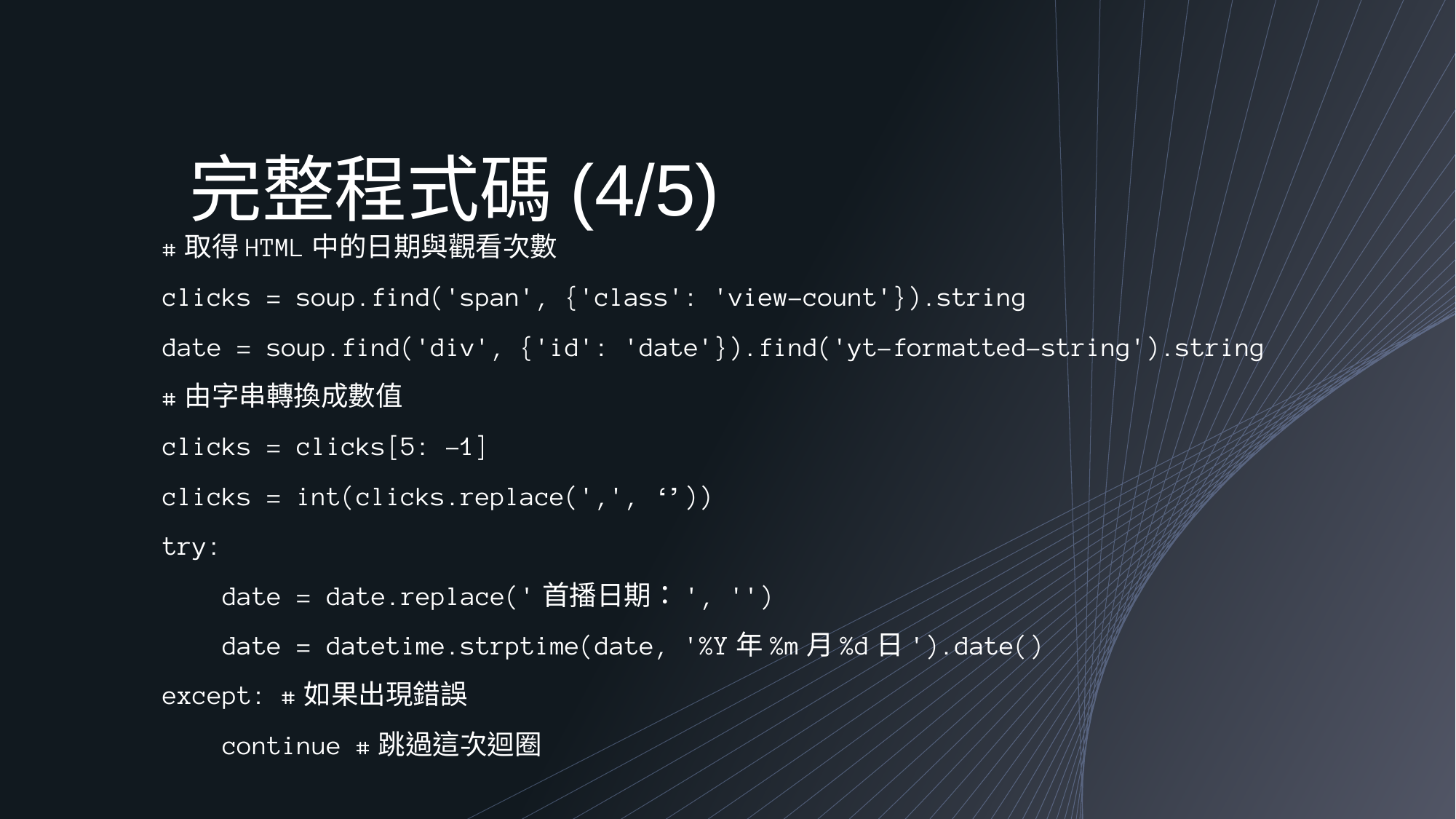

# 完整程式碼(4/5)
    #取得HTML中的日期與觀看次數
    clicks = soup.find('span', {'class': 'view-count'}).string
    date = soup.find('div', {'id': 'date'}).find('yt-formatted-string').string
    #由字串轉換成數值
    clicks = clicks[5: -1]
    clicks = int(clicks.replace(',', ‘’))
    try:
        date = date.replace('首播日期：', '')
        date = datetime.strptime(date, '%Y年%m月%d日').date()
    except: #如果出現錯誤
        continue #跳過這次迴圈